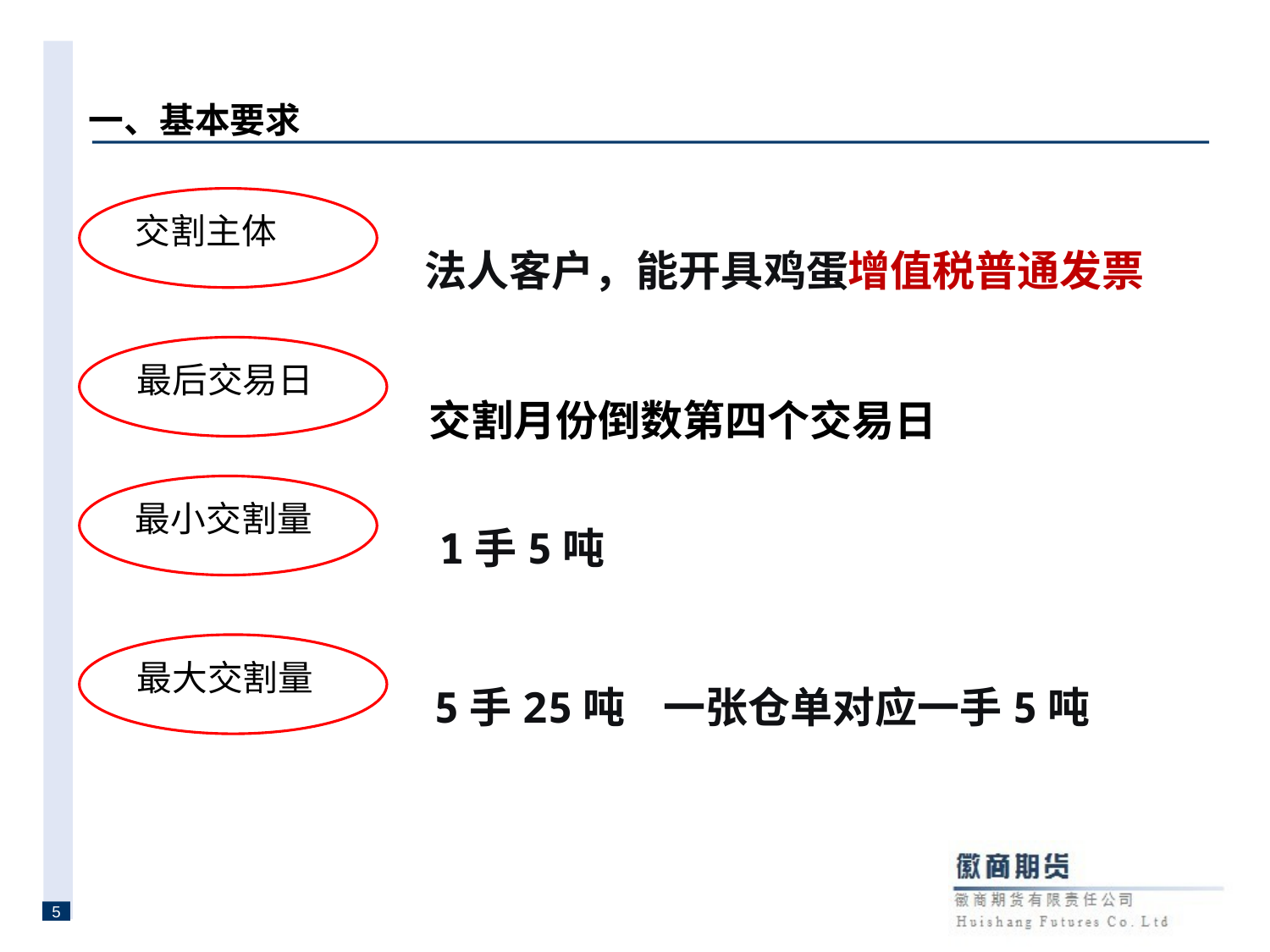

# 一、基本要求
交割主体
法人客户，能开具鸡蛋增值税普通发票
最后交易日

交割月份倒数第四个交易日

最小交割量
1手5吨
最大交割量
5手25吨    一张仓单对应一手5吨